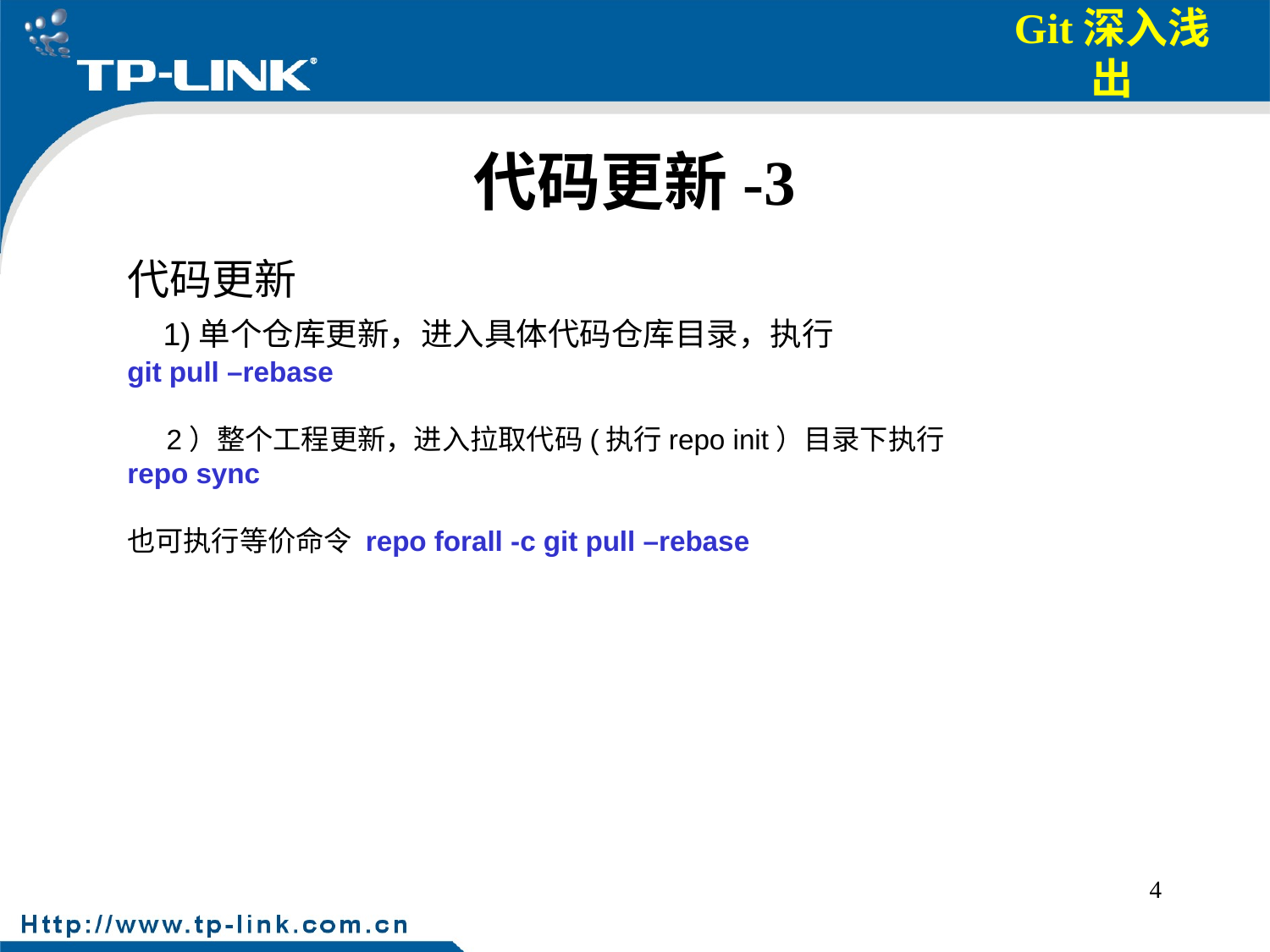

# 代码更新-3
代码更新
   1)单个仓库更新，进入具体代码仓库目录，执行
git pull –rebase

     2）整个工程更新，进入拉取代码(执行repo init）目录下执行
repo sync

也可执行等价命令 repo forall -c git pull –rebase

4